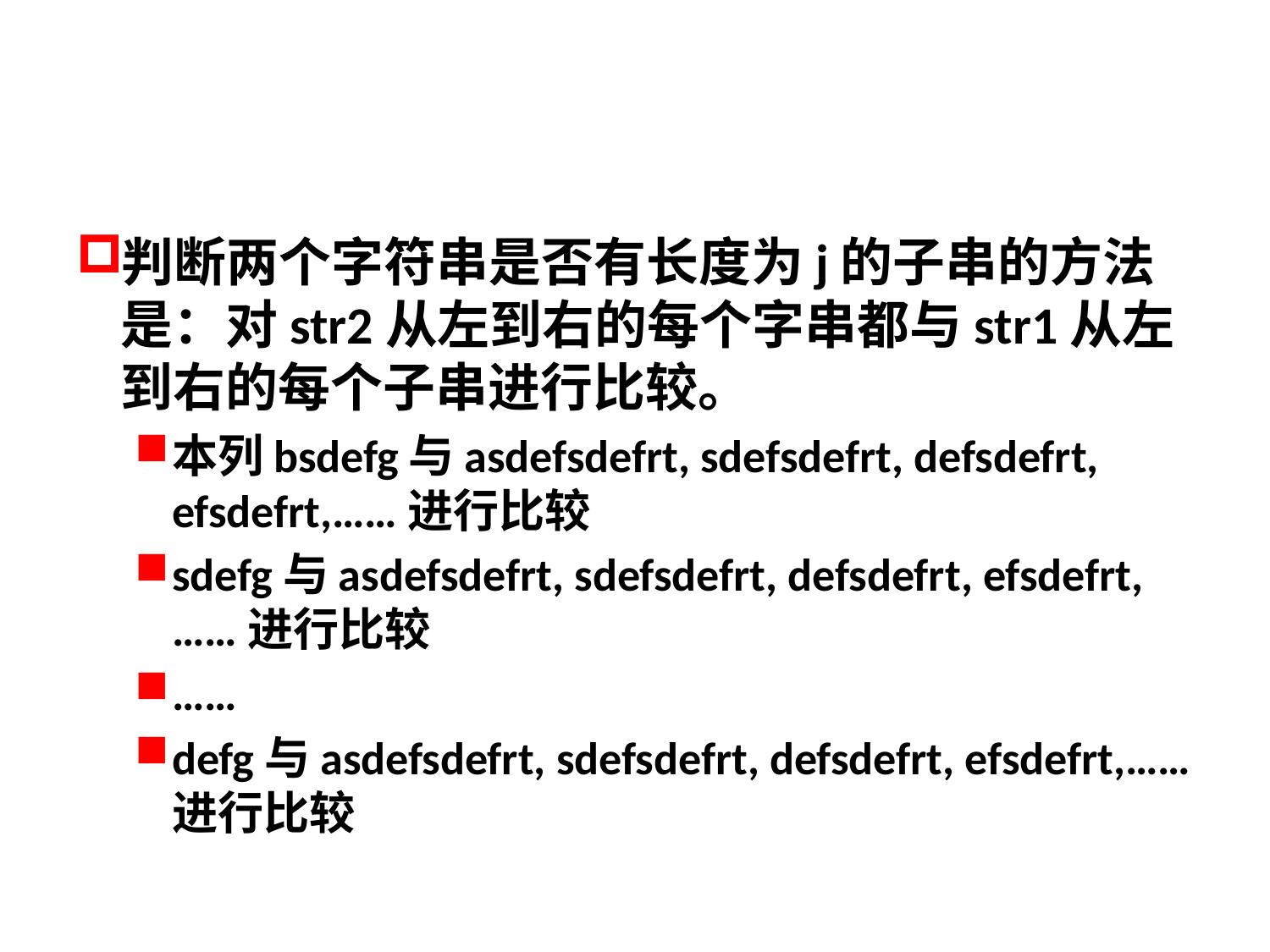

#
判断两个字符串是否有长度为j的子串的方法是：对str2从左到右的每个字串都与str1从左到右的每个子串进行比较。
本列bsdefg与asdefsdefrt, sdefsdefrt, defsdefrt, efsdefrt,……进行比较
sdefg与asdefsdefrt, sdefsdefrt, defsdefrt, efsdefrt,……进行比较
……
defg与asdefsdefrt, sdefsdefrt, defsdefrt, efsdefrt,……进行比较